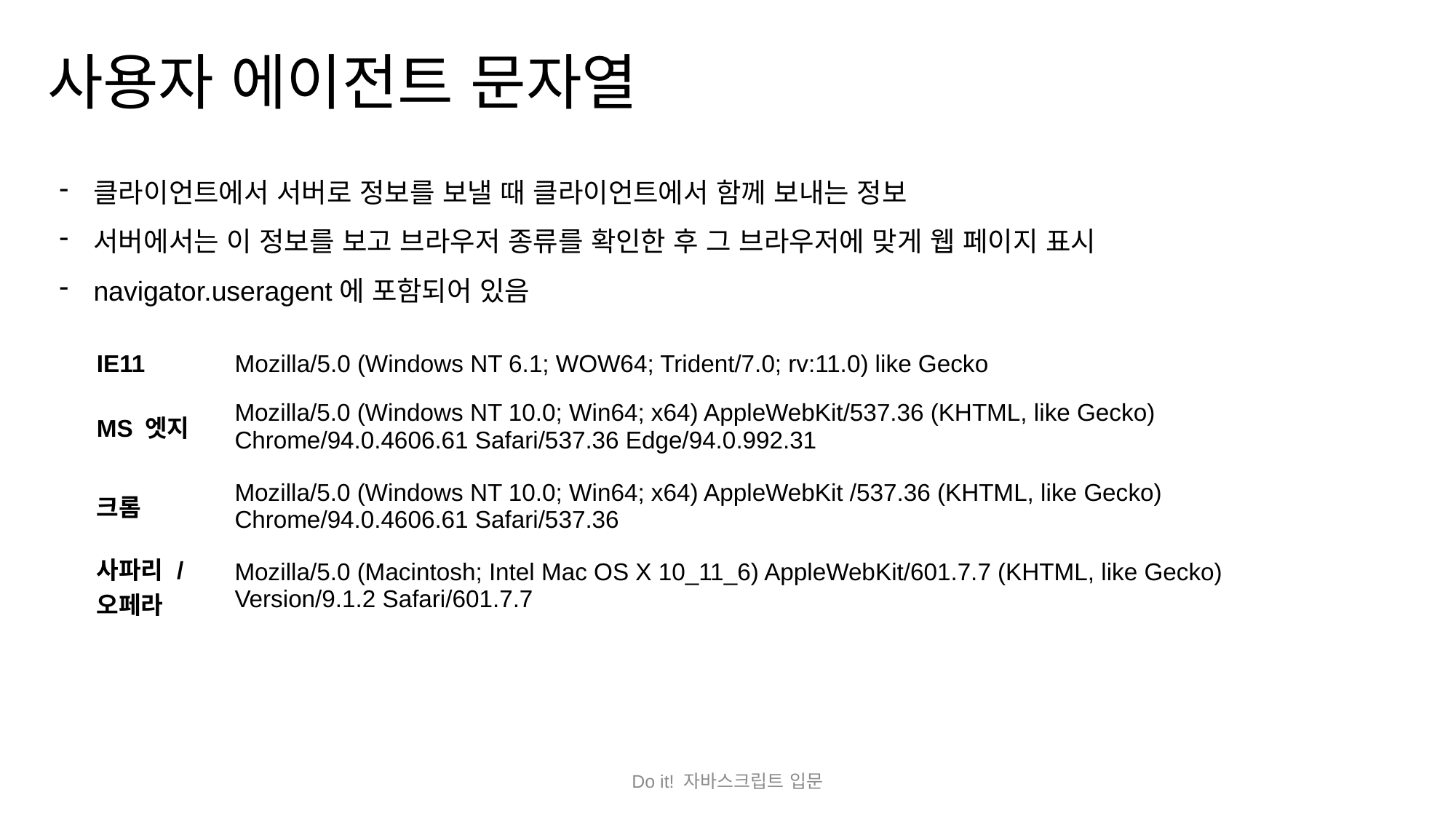

사용자 에이전트 문자열
클라이언트에서 서버로 정보를 보낼 때 클라이언트에서 함께 보내는 정보
서버에서는 이 정보를 보고 브라우저 종류를 확인한 후 그 브라우저에 맞게 웹 페이지 표시
navigator.useragent에 포함되어 있음

| IE11 | Mozilla/5.0 (Windows NT 6.1; WOW64; Trident/7.0; rv:11.0) like Gecko |
| --- | --- |
| MS 엣지 | Mozilla/5.0 (Windows NT 10.0; Win64; x64) AppleWebKit/537.36 (KHTML, like Gecko) Chrome/94.0.4606.61 Safari/537.36 Edge/94.0.992.31 |
| 크롬 | Mozilla/5.0 (Windows NT 10.0; Win64; x64) AppleWebKit /537.36 (KHTML, like Gecko) Chrome/94.0.4606.61 Safari/537.36 |
| 사파리 / 오페라 | Mozilla/5.0 (Macintosh; Intel Mac OS X 10\_11\_6) AppleWebKit/601.7.7 (KHTML, like Gecko) Version/9.1.2 Safari/601.7.7 |
Do it! 자바스크립트 입문